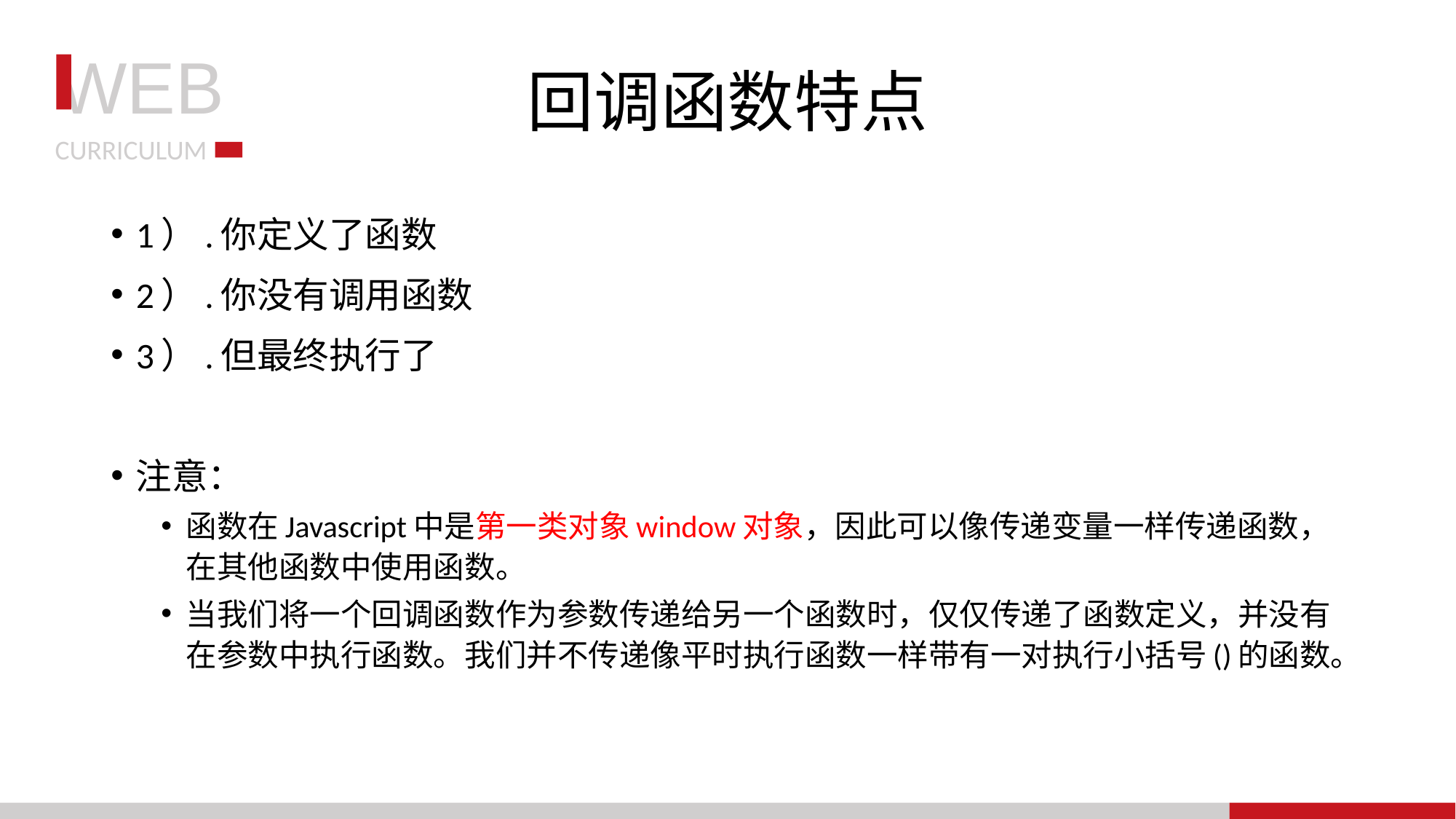

# 回调函数特点
1）.你定义了函数
2）.你没有调用函数
3）.但最终执行了

注意：
函数在Javascript中是第一类对象window对象，因此可以像传递变量一样传递函数，在其他函数中使用函数。
当我们将一个回调函数作为参数传递给另一个函数时，仅仅传递了函数定义，并没有在参数中执行函数。我们并不传递像平时执行函数一样带有一对执行小括号()的函数。